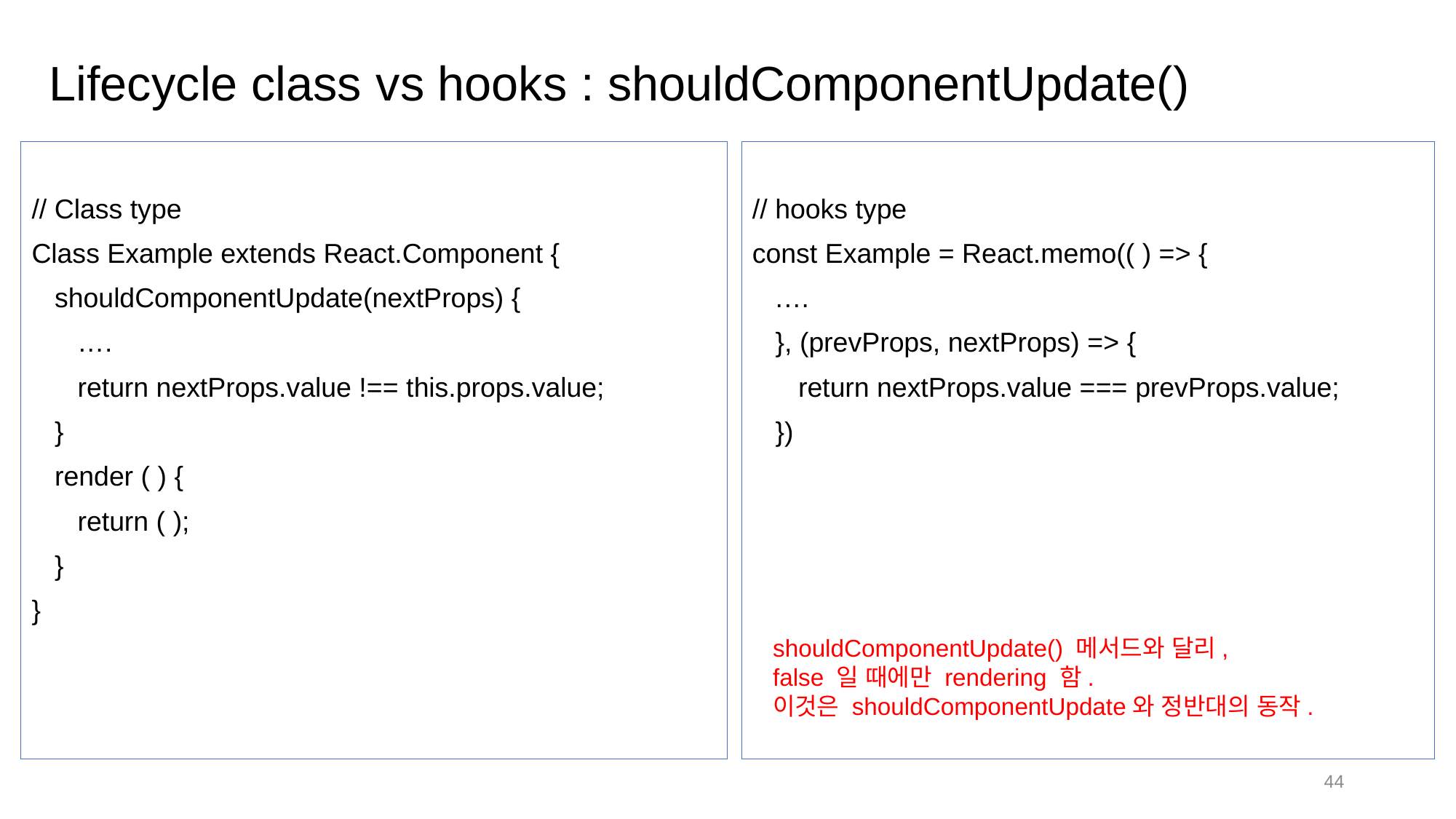

# Lifecycle class vs hooks : shouldComponentUpdate()

// Class type
Class Example extends React.Component {
   shouldComponentUpdate(nextProps) {
      ….
      return nextProps.value !== this.props.value;
   }
   render ( ) {
      return ( );
   }
}

// hooks type
const Example = React.memo(( ) => {
   .…
   }, (prevProps, nextProps) => {
      return nextProps.value === prevProps.value;
   })
shouldComponentUpdate() 메서드와 달리,
false 일 때에만 rendering 함.
이것은 shouldComponentUpdate와 정반대의 동작.
44